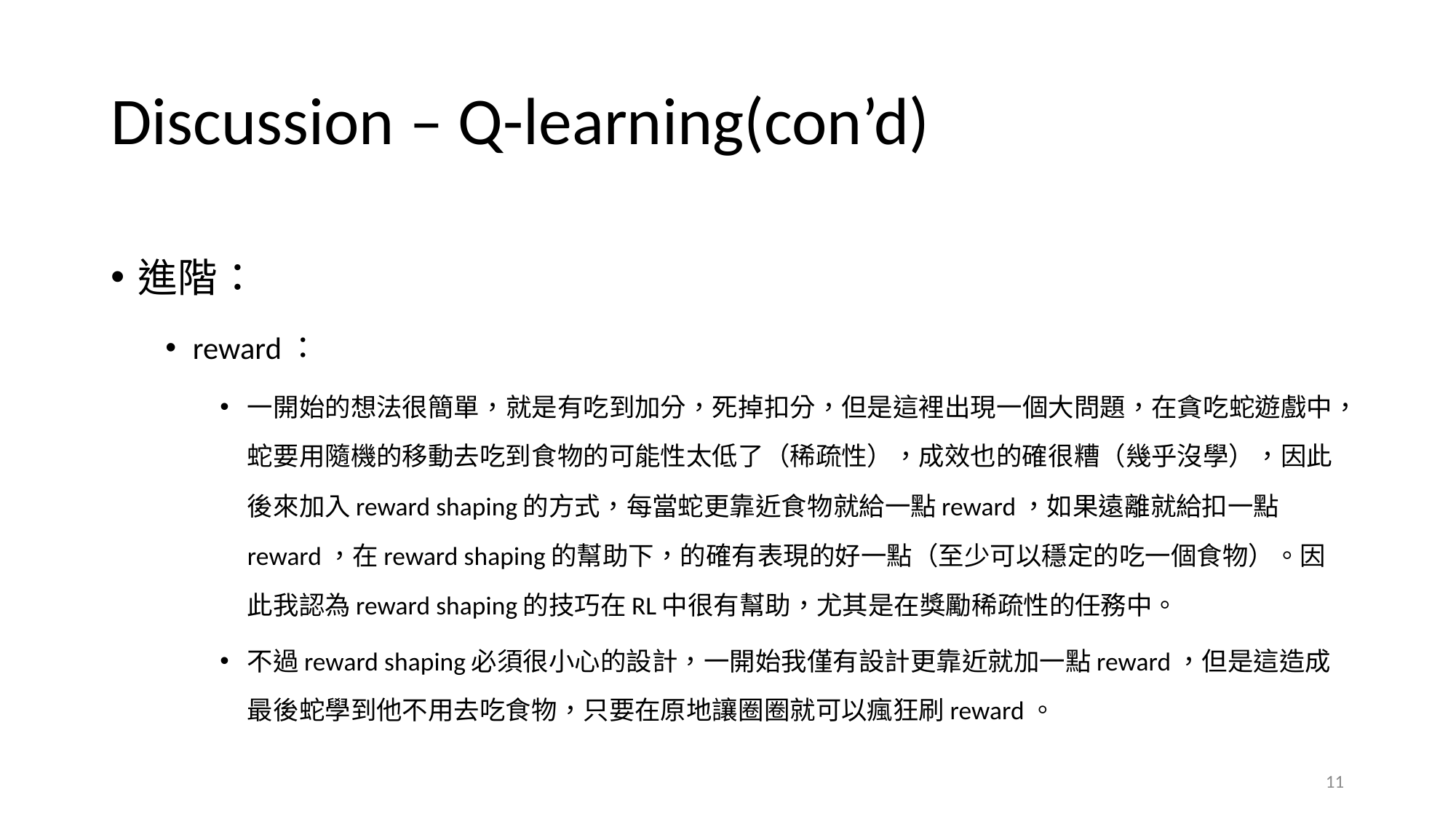

# Discussion – Q-learning(con’d)
進階：
reward：
一開始的想法很簡單，就是有吃到加分，死掉扣分，但是這裡出現一個大問題，在貪吃蛇遊戲中，蛇要用隨機的移動去吃到食物的可能性太低了（稀疏性），成效也的確很糟（幾乎沒學），因此後來加入reward shaping的方式，每當蛇更靠近食物就給一點reward，如果遠離就給扣一點reward，在reward shaping的幫助下，的確有表現的好一點（至少可以穩定的吃一個食物）。因此我認為reward shaping的技巧在RL中很有幫助，尤其是在獎勵稀疏性的任務中。
不過reward shaping必須很小心的設計，一開始我僅有設計更靠近就加一點reward，但是這造成最後蛇學到他不用去吃食物，只要在原地讓圈圈就可以瘋狂刷reward。
11